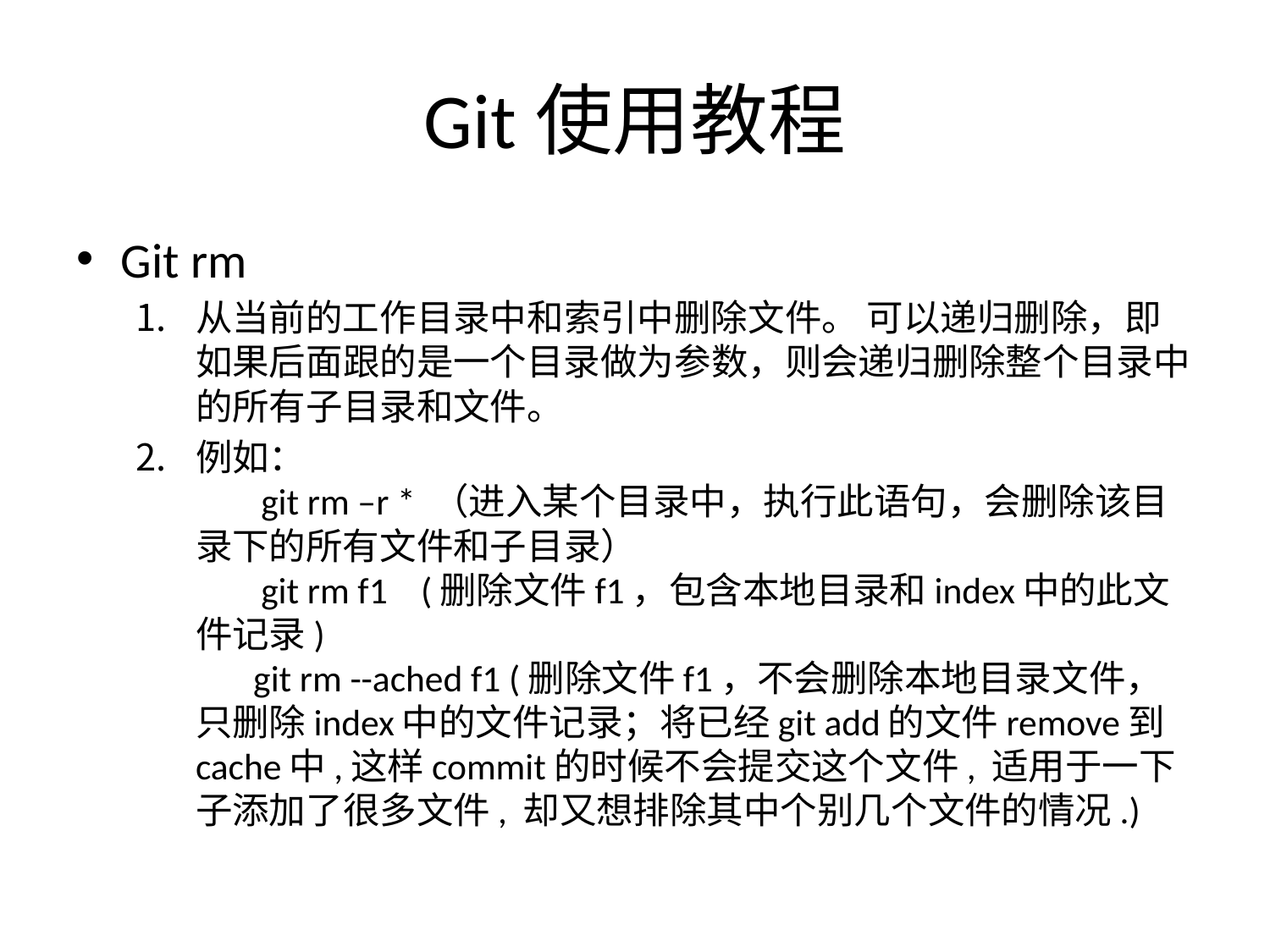

# Git使用教程
Git rm
从当前的工作目录中和索引中删除文件。 可以递归删除，即如果后面跟的是一个目录做为参数，则会递归删除整个目录中的所有子目录和文件。
例如： 
       git rm –r * （进入某个目录中，执行此语句，会删除该目录下的所有文件和子目录） 
       git rm f1    (删除文件f1，包含本地目录和index中的此文件记录) 
       git rm --ached f1 (删除文件f1，不会删除本地目录文件，只删除index中的文件记录；将已经git add的文件remove到cache中,这样commit的时候不会提交这个文件, 适用于一下子添加了很多文件, 却又想排除其中个别几个文件的情况.)